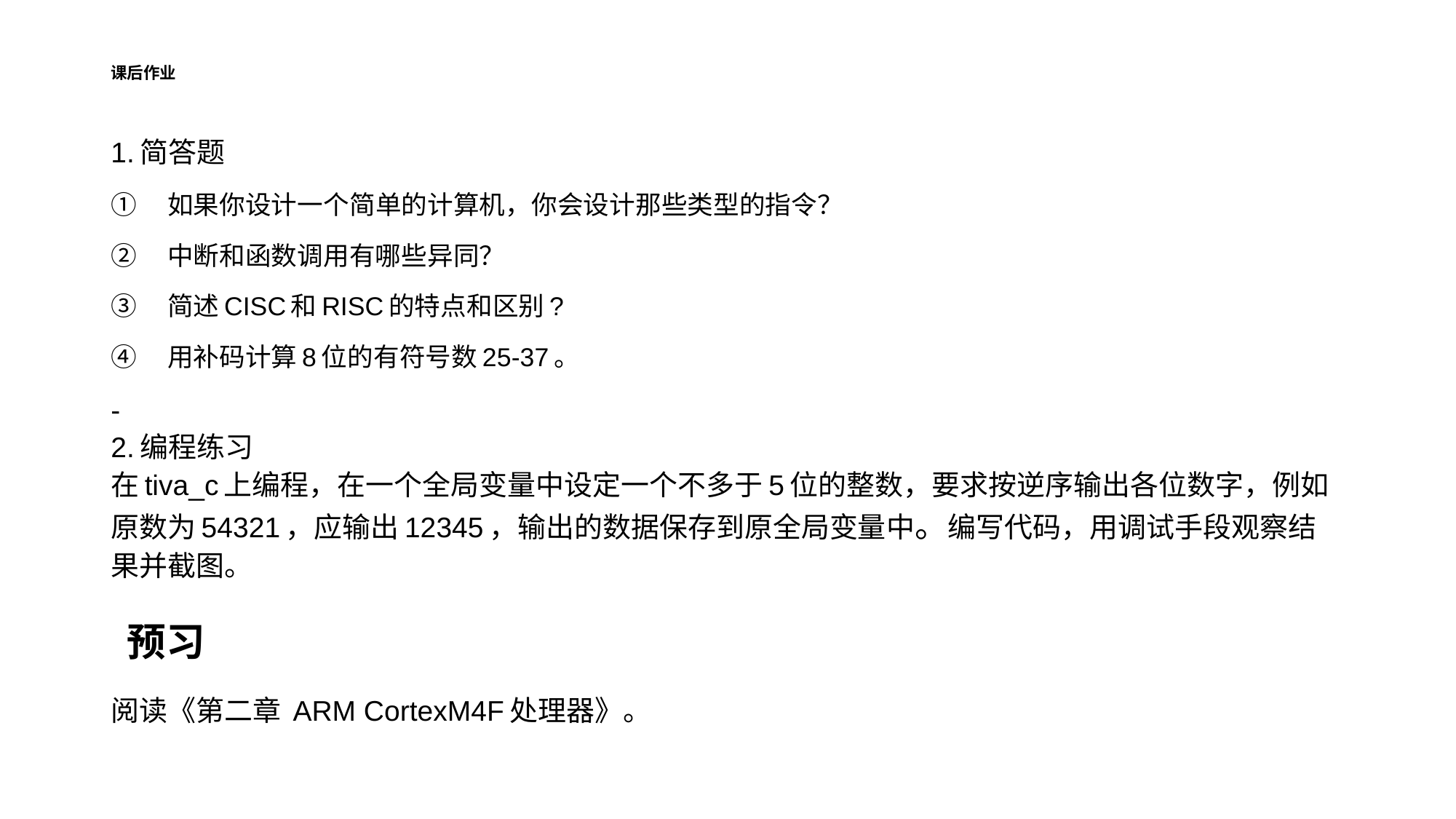

# 课后作业
1.简答题
如果你设计一个简单的计算机，你会设计那些类型的指令？
中断和函数调用有哪些异同？
简述CISC和RISC的特点和区别?
用补码计算8位的有符号数25-37。
-
2.编程练习
在tiva_c上编程，在一个全局变量中设定一个不多于5位的整数，要求按逆序输出各位数字，例如原数为54321，应输出12345，输出的数据保存到原全局变量中。编写代码，用调试手段观察结果并截图。
 预习
阅读《第二章 ARM CortexM4F处理器》。